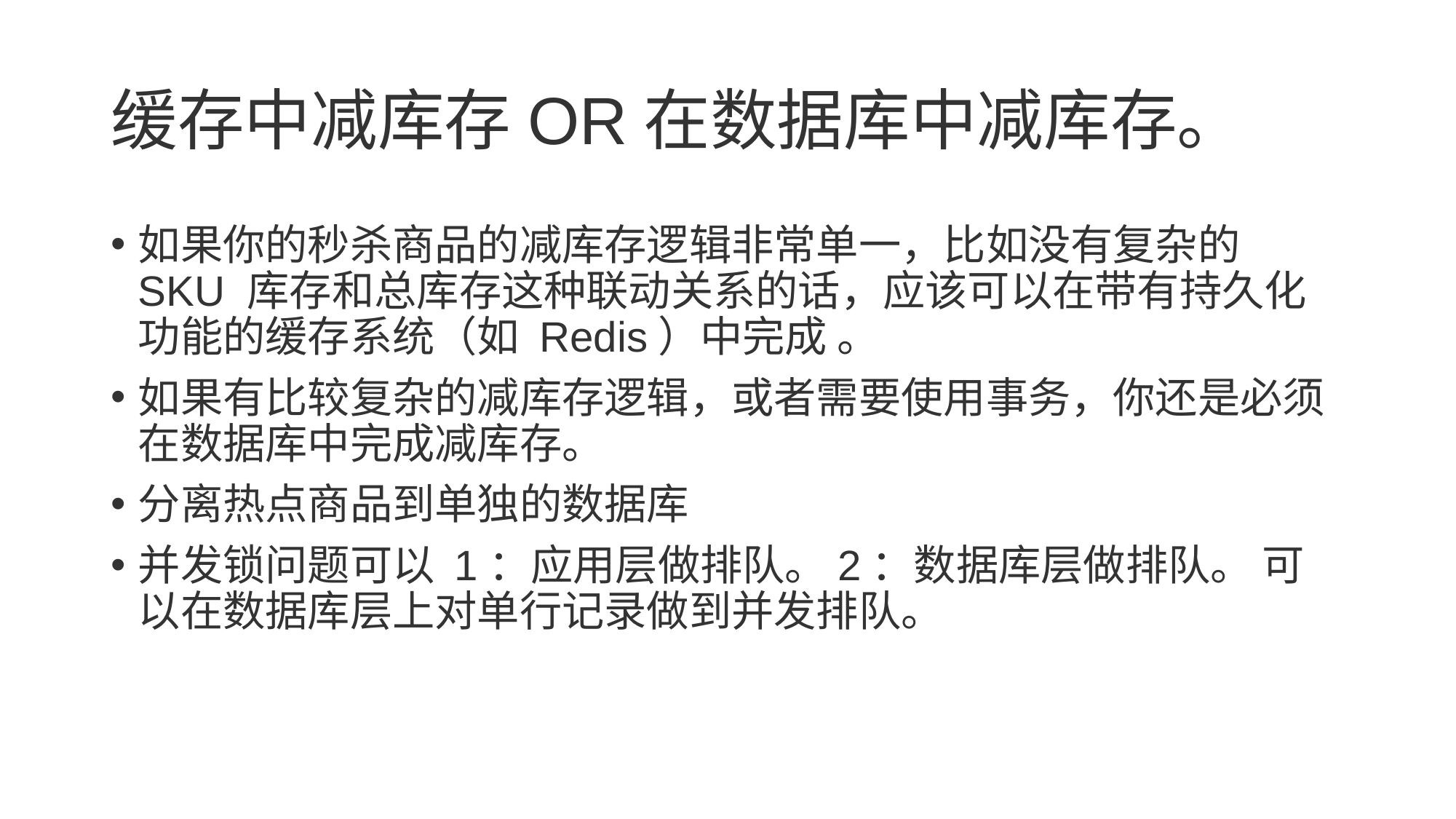

# 缓存中减库存OR在数据库中减库存。
如果你的秒杀商品的减库存逻辑非常单一，比如没有复杂的 SKU 库存和总库存这种联动关系的话，应该可以在带有持久化功能的缓存系统（如 Redis）中完成 。
如果有比较复杂的减库存逻辑，或者需要使用事务，你还是必须在数据库中完成减库存。
分离热点商品到单独的数据库
并发锁问题可以 1：应用层做排队。2：数据库层做排队。 可以在数据库层上对单行记录做到并发排队。